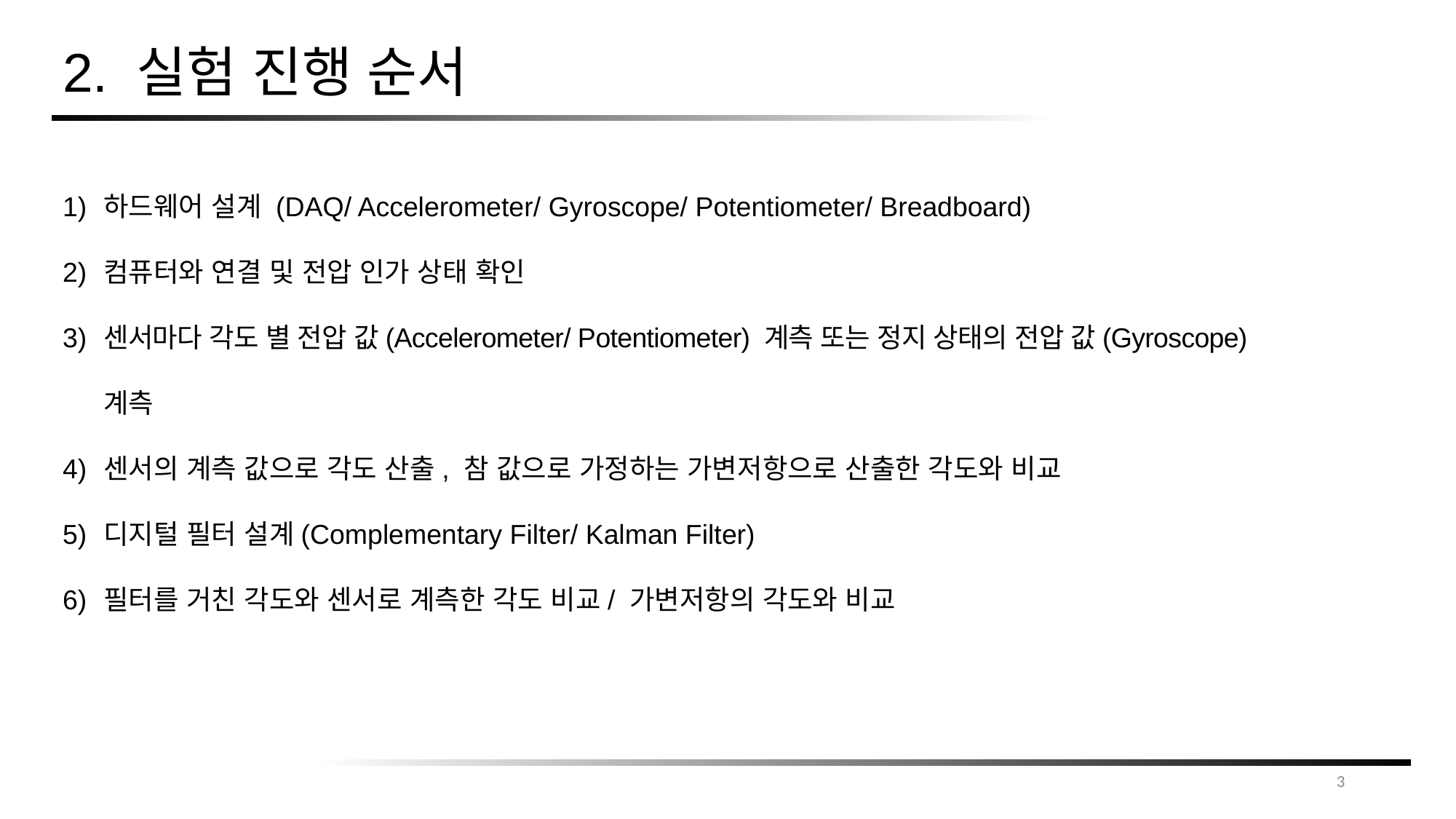

# 2. 실험 진행 순서
하드웨어 설계 (DAQ/ Accelerometer/ Gyroscope/ Potentiometer/ Breadboard)
컴퓨터와 연결 및 전압 인가 상태 확인
센서마다 각도 별 전압 값(Accelerometer/ Potentiometer) 계측 또는 정지 상태의 전압 값(Gyroscope) 계측
센서의 계측 값으로 각도 산출, 참 값으로 가정하는 가변저항으로 산출한 각도와 비교
디지털 필터 설계(Complementary Filter/ Kalman Filter)
필터를 거친 각도와 센서로 계측한 각도 비교/ 가변저항의 각도와 비교

3